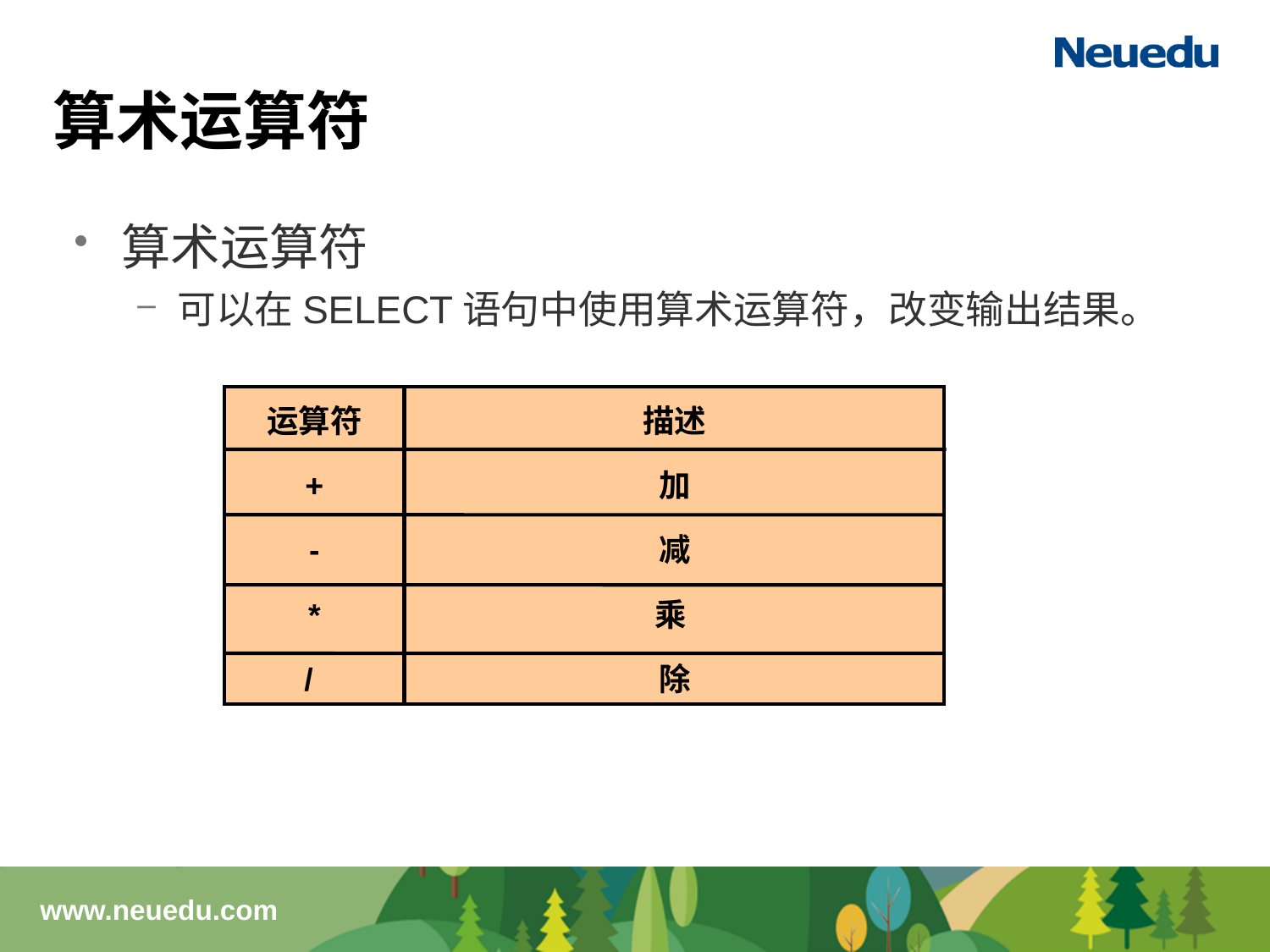

# 算术运算符
算术运算符
可以在SELECT语句中使用算术运算符，改变输出结果。
运算符
+
-
*
      /
描述
加
减
乘
除